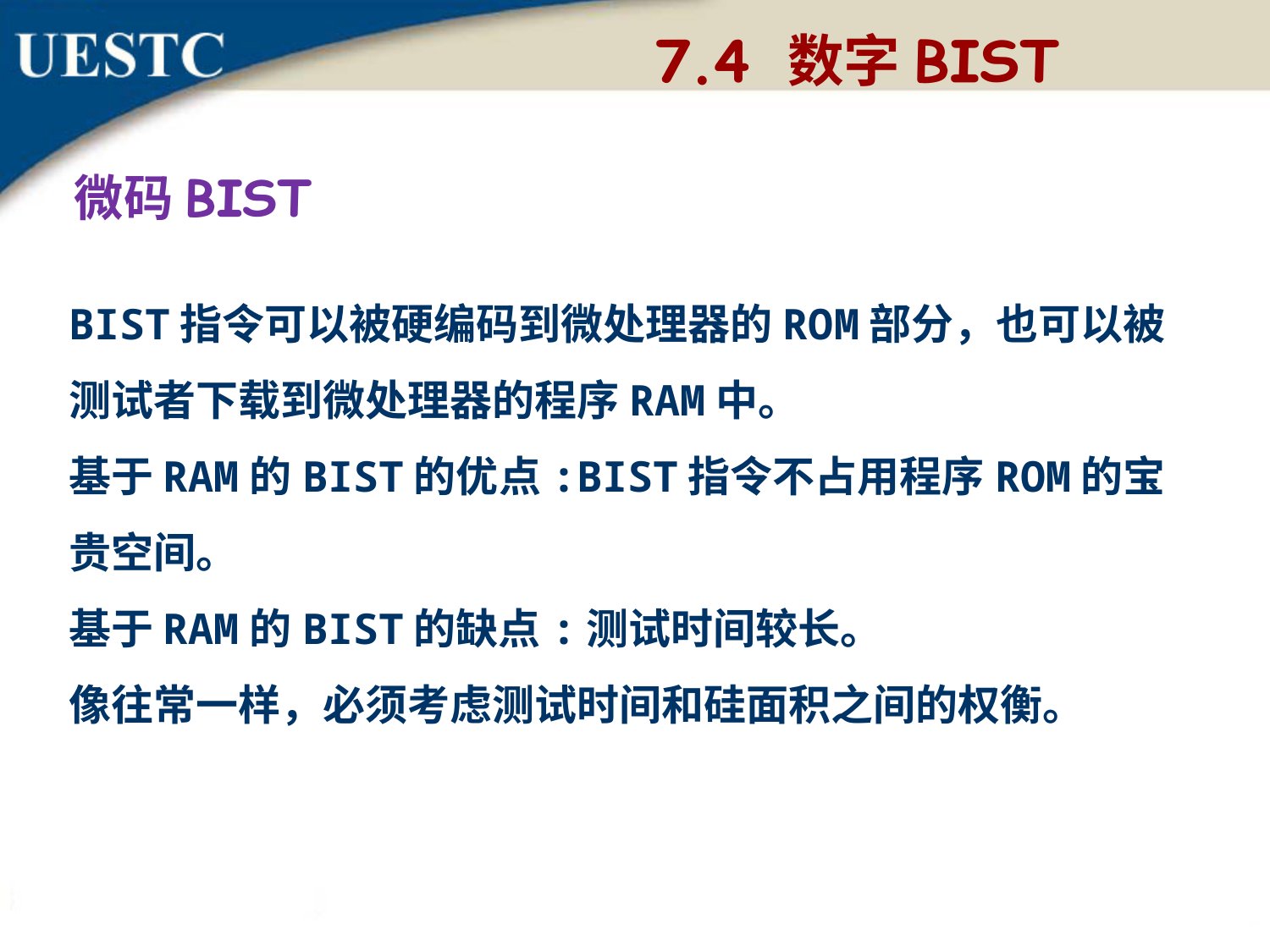

7.4 数字BIST
微码BIST
BIST指令可以被硬编码到微处理器的ROM部分，也可以被测试者下载到微处理器的程序RAM中。
基于RAM的BIST的优点:BIST指令不占用程序ROM的宝贵空间。
基于RAM的BIST的缺点:测试时间较长。
像往常一样，必须考虑测试时间和硅面积之间的权衡。